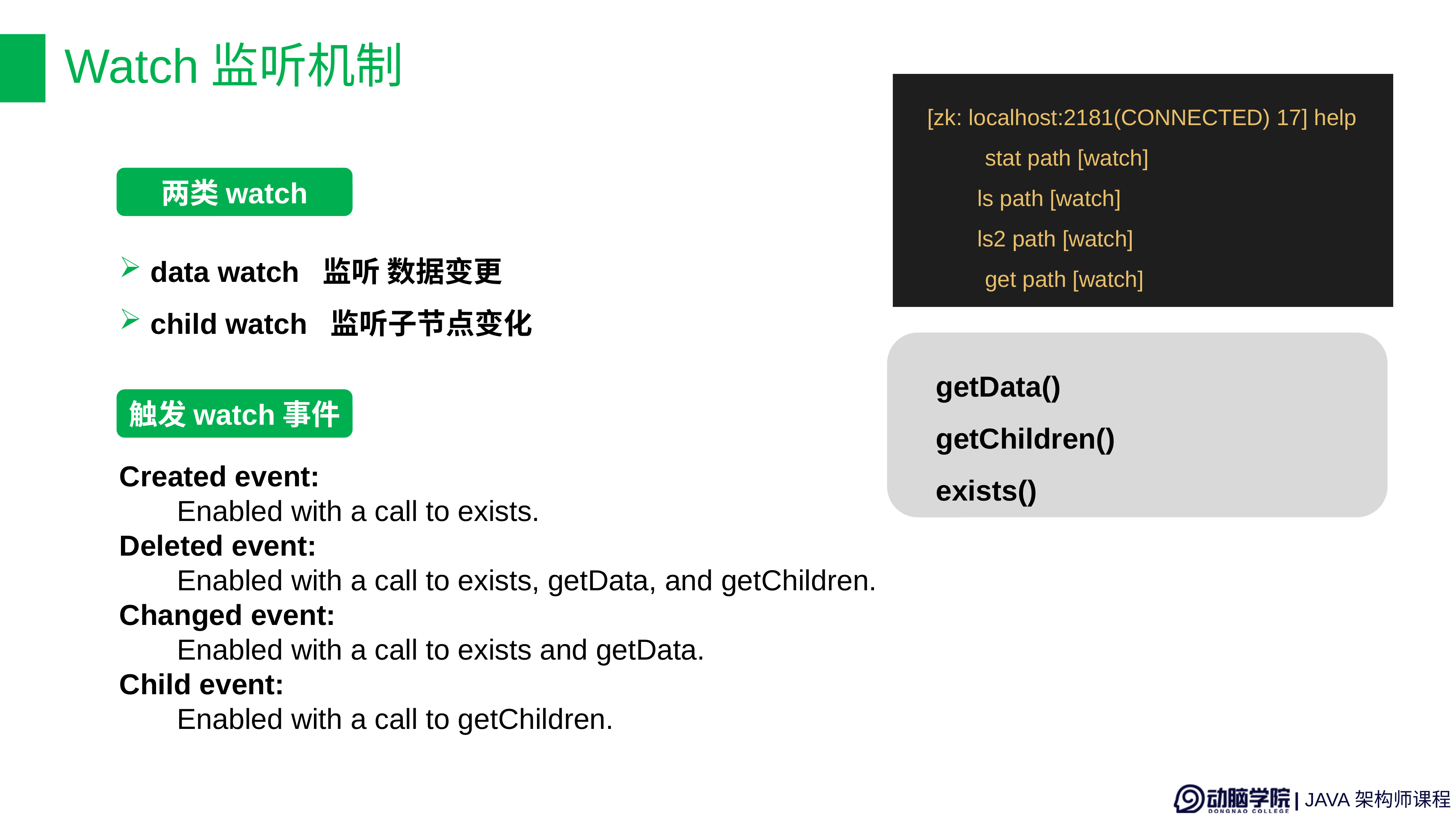

# Watch监听机制
[zk: localhost:2181(CONNECTED) 17] help
	stat path [watch]
        ls path [watch]
        ls2 path [watch]
	get path [watch]
两类watch
 data watch  监听 数据变更
 child watch  监听子节点变化

getData()
getChildren()
exists()
触发watch事件
Created event:
	Enabled with a call to exists.
Deleted event:
	Enabled with a call to exists, getData, and getChildren.
Changed event:
	Enabled with a call to exists and getData.
Child event:
	Enabled with a call to getChildren.